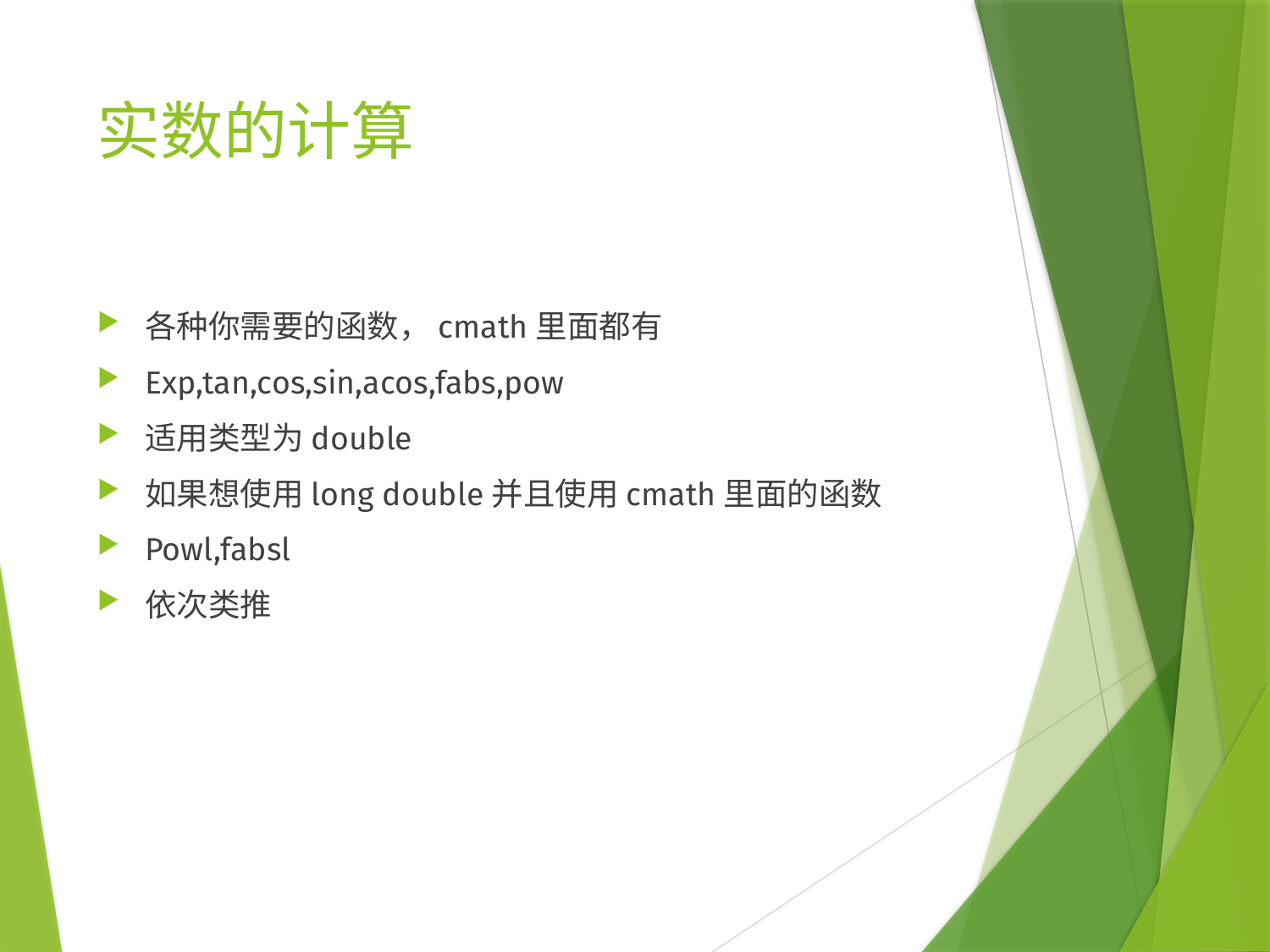

# 实数的计算
各种你需要的函数，cmath里面都有
Exp,tan,cos,sin,acos,fabs,pow
适用类型为double
如果想使用long double并且使用cmath里面的函数
Powl,fabsl
依次类推